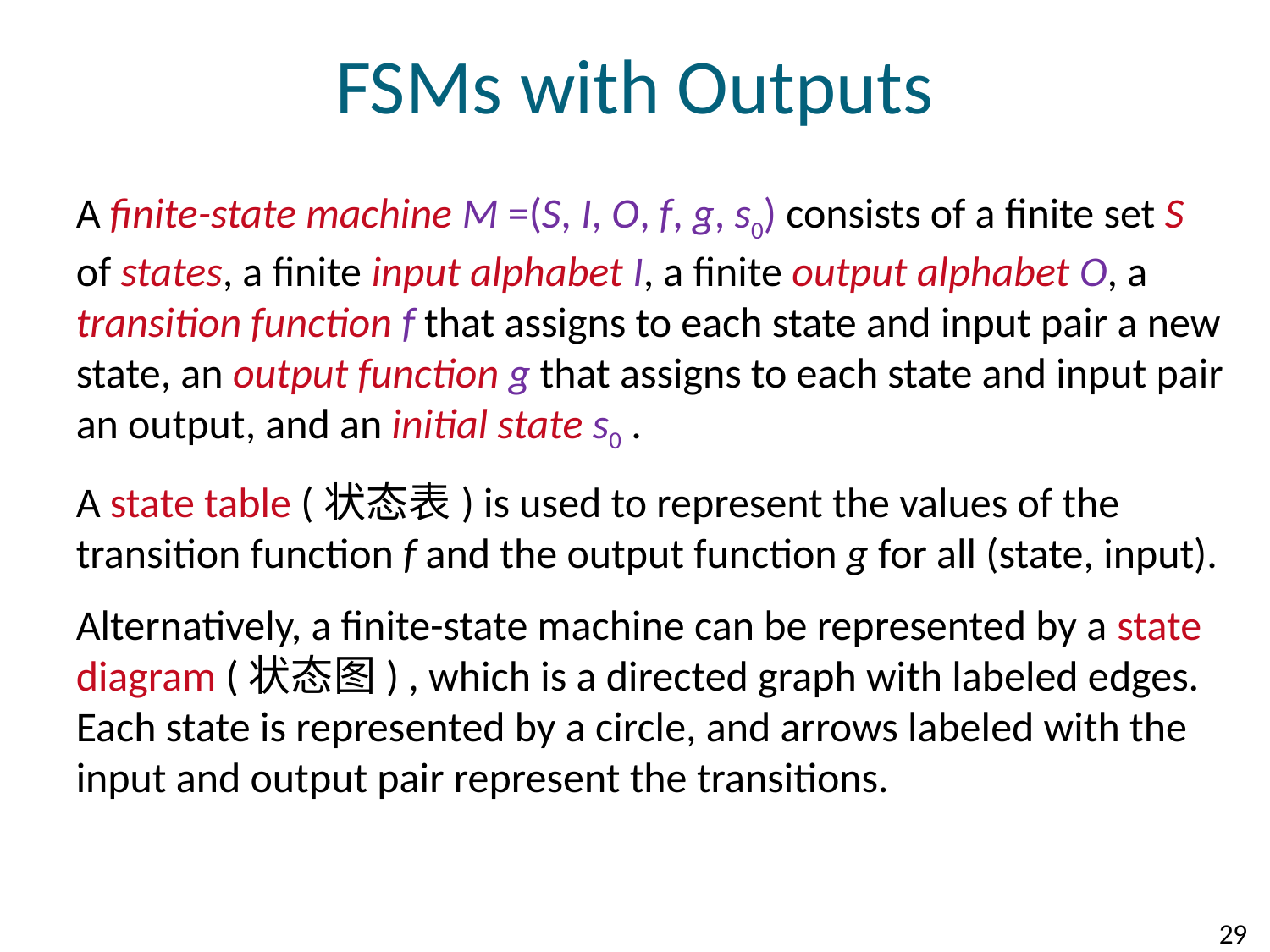

# FSMs with Outputs
A finite-state machine M =(S, I, O, f, g, s0) consists of a finite set S of states, a finite input alphabet I, a finite output alphabet O, a transition function f that assigns to each state and input pair a new state, an output function g that assigns to each state and input pair an output, and an initial state s0 .
A state table (状态表) is used to represent the values of the transition function f and the output function g for all (state, input).
Alternatively, a finite-state machine can be represented by a state diagram (状态图) , which is a directed graph with labeled edges. Each state is represented by a circle, and arrows labeled with the input and output pair represent the transitions.